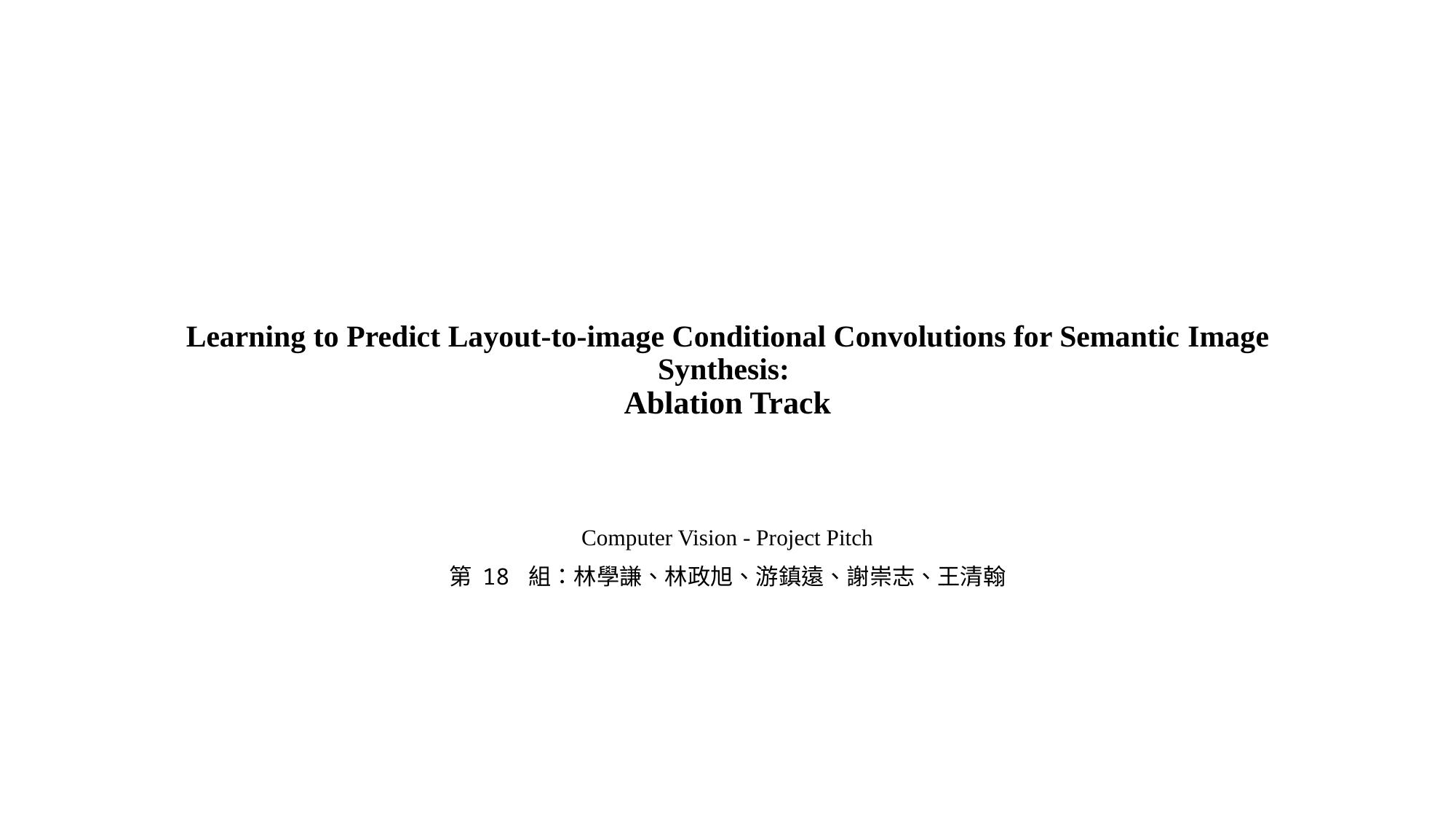

# Learning to Predict Layout-to-image Conditional Convolutions for Semantic Image Synthesis: Ablation Track
Computer Vision - Project Pitch
第 18 組：林學謙、林政旭、游鎮遠、謝崇志、王清翰